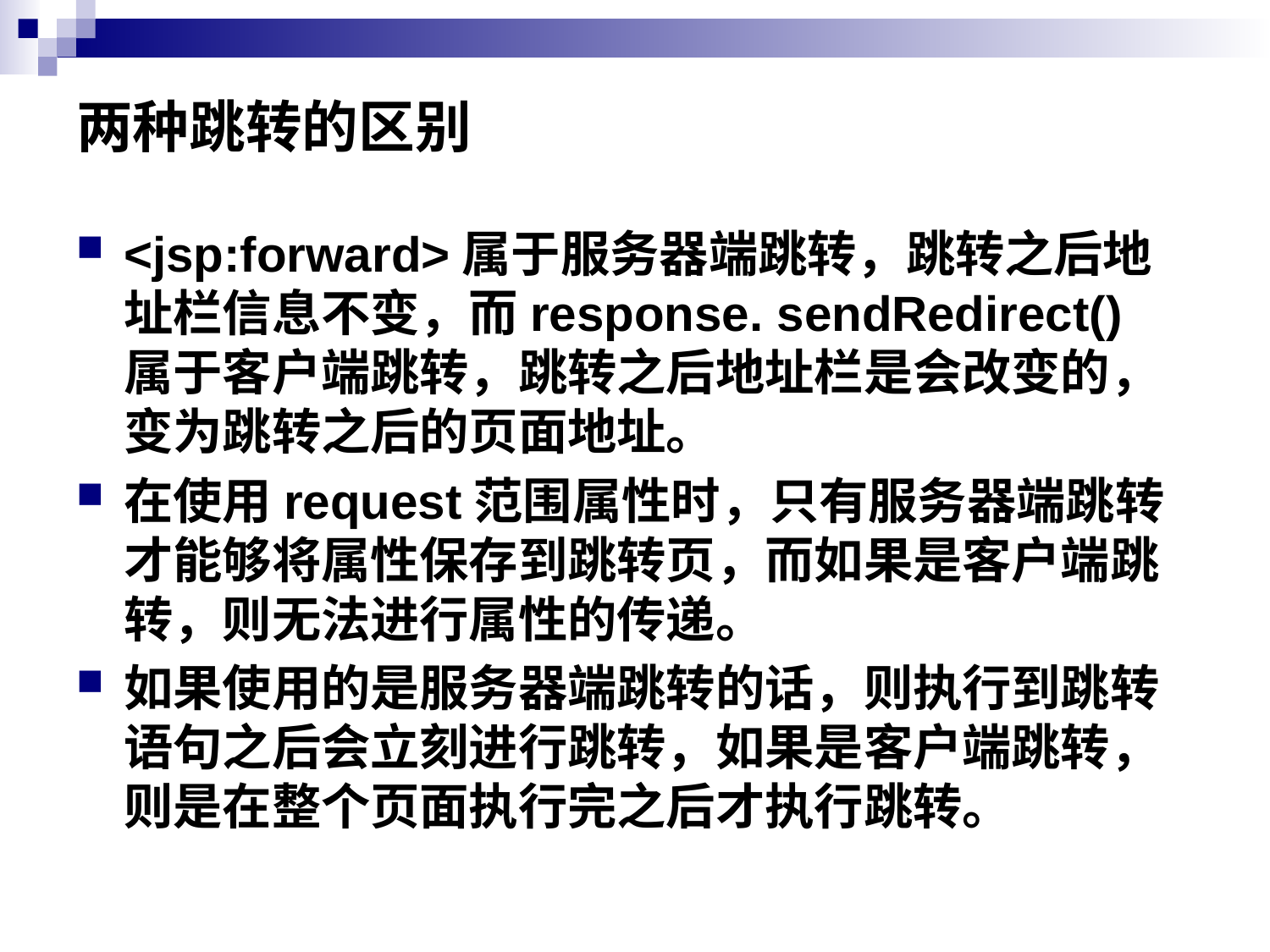

# 两种跳转的区别
<jsp:forward>属于服务器端跳转，跳转之后地址栏信息不变，而response. sendRedirect() 属于客户端跳转，跳转之后地址栏是会改变的，变为跳转之后的页面地址。
在使用request范围属性时，只有服务器端跳转才能够将属性保存到跳转页，而如果是客户端跳转，则无法进行属性的传递。
如果使用的是服务器端跳转的话，则执行到跳转语句之后会立刻进行跳转，如果是客户端跳转，则是在整个页面执行完之后才执行跳转。
23